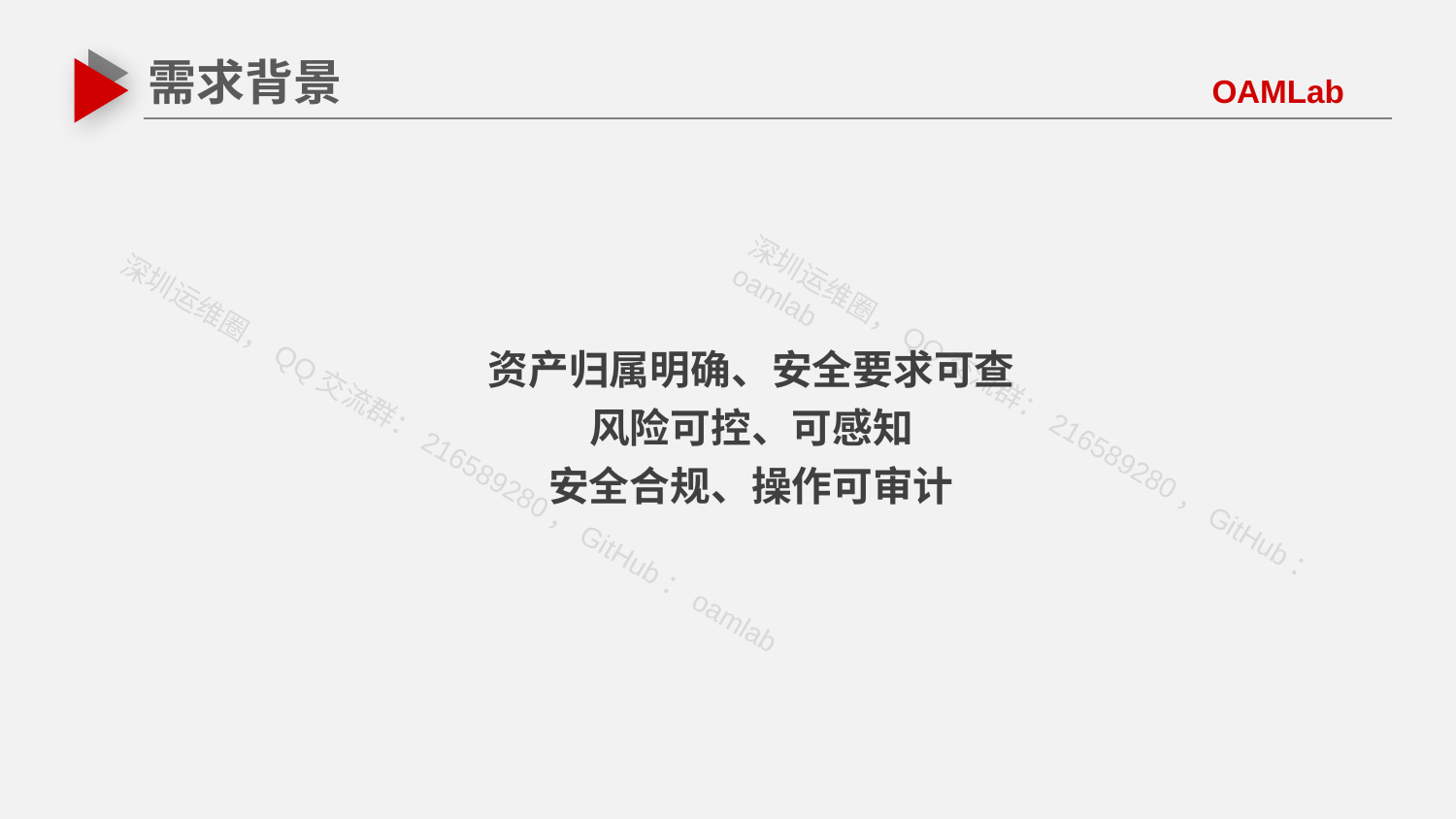

需求背景
资产归属明确、安全要求可查
风险可控、可感知
安全合规、操作可审计